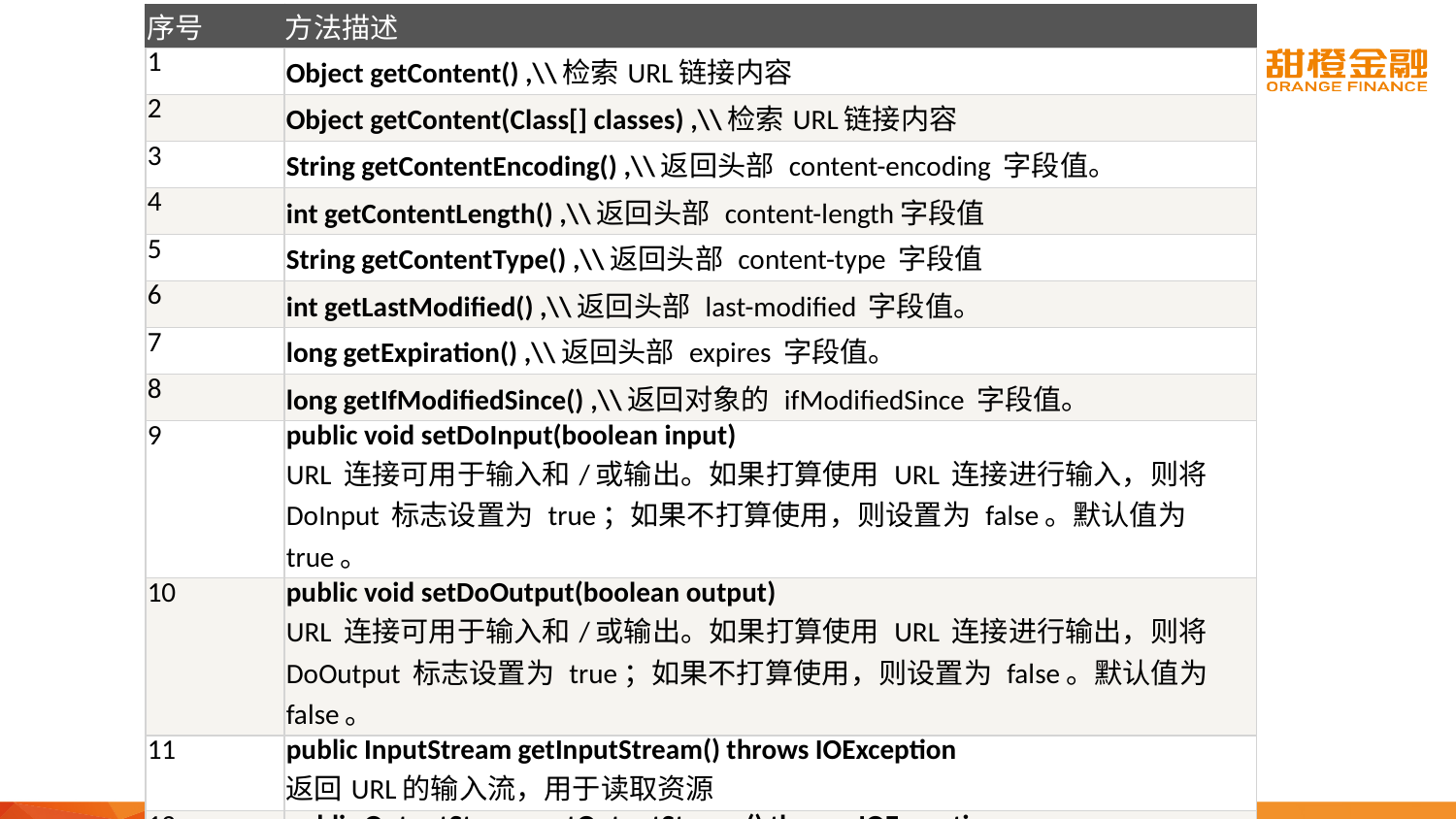

| 序号 | 方法描述 |
| --- | --- |
| 1 | Object getContent() ,\\检索URL链接内容 |
| 2 | Object getContent(Class[] classes) ,\\检索URL链接内容 |
| 3 | String getContentEncoding() ,\\返回头部 content-encoding 字段值。 |
| 4 | int getContentLength() ,\\返回头部 content-length字段值 |
| 5 | String getContentType() ,\\返回头部 content-type 字段值 |
| 6 | int getLastModified() ,\\返回头部 last-modified 字段值。 |
| 7 | long getExpiration() ,\\返回头部 expires 字段值。 |
| 8 | long getIfModifiedSince() ,\\返回对象的 ifModifiedSince 字段值。 |
| 9 | public void setDoInput(boolean input) URL 连接可用于输入和/或输出。如果打算使用 URL 连接进行输入，则将 DoInput 标志设置为 true；如果不打算使用，则设置为 false。默认值为 true。 |
| 10 | public void setDoOutput(boolean output) URL 连接可用于输入和/或输出。如果打算使用 URL 连接进行输出，则将 DoOutput 标志设置为 true；如果不打算使用，则设置为 false。默认值为 false。 |
| 11 | public InputStream getInputStream() throws IOException 返回URL的输入流，用于读取资源 |
| 12 | public OutputStream getOutputStream() throws IOException 返回URL的输出流, 用于写入资源。 |
| 13 | public URL getURL(),\\返回 URLConnection 对象连接的URL |